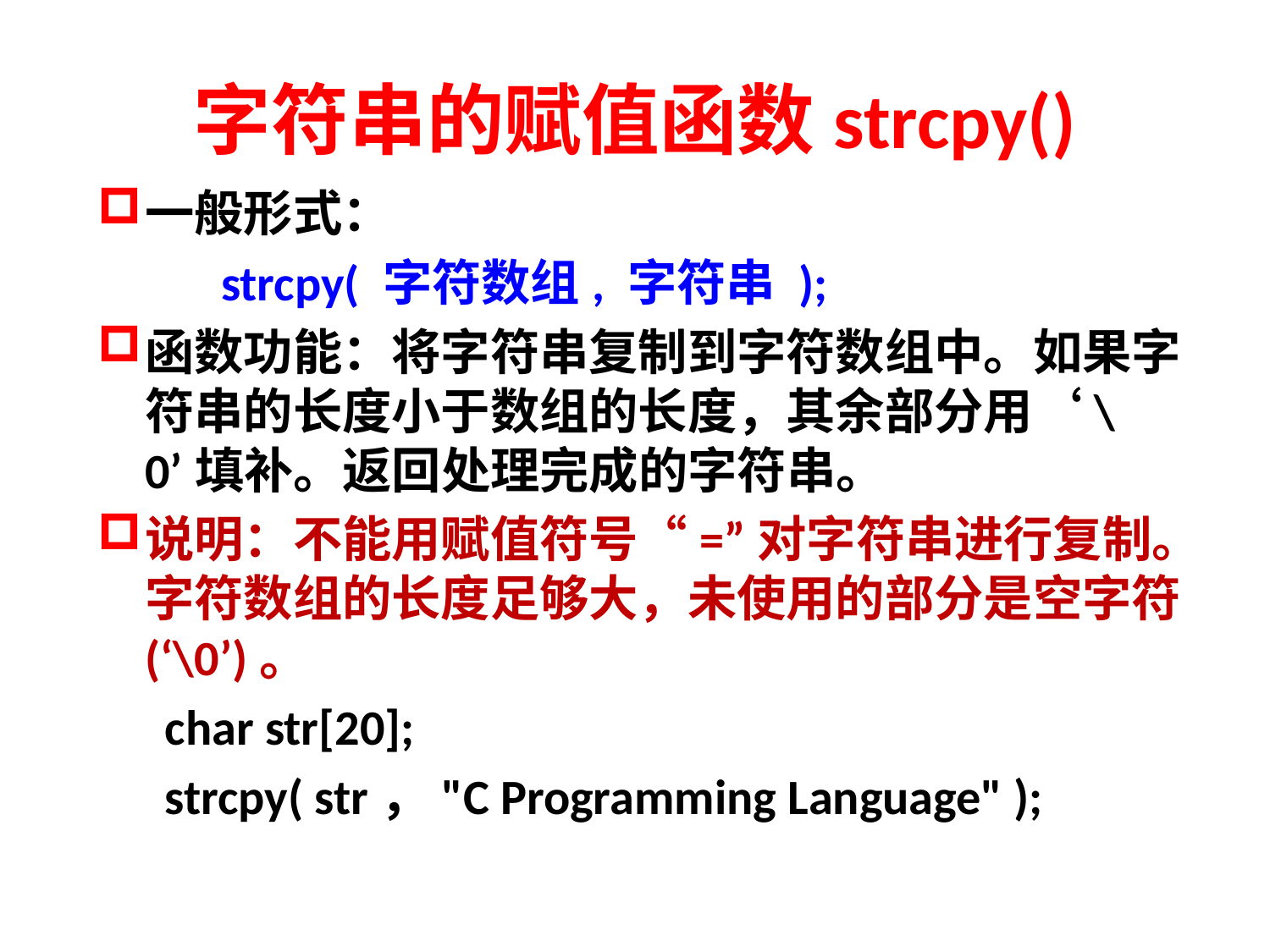

# 字符串的赋值函数strcpy()
一般形式：
           strcpy( 字符数组, 字符串 );
函数功能：将字符串复制到字符数组中。如果字符串的长度小于数组的长度，其余部分用‘\0’填补。返回处理完成的字符串。
说明：不能用赋值符号“=”对字符串进行复制。字符数组的长度足够大，未使用的部分是空字符(‘\0’)。
      char str[20];
      strcpy( str，"C Programming Language" );